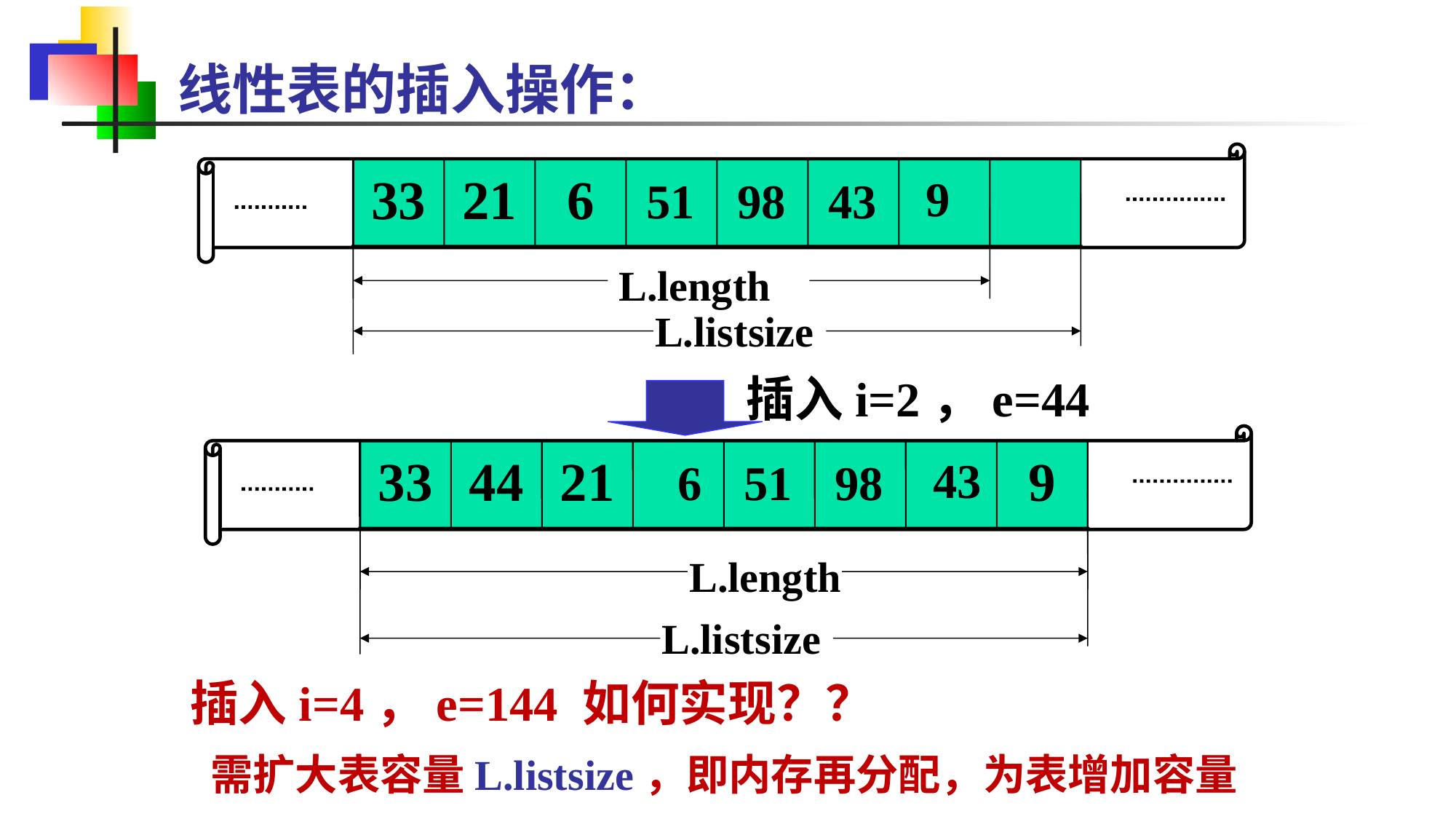

线性表的插入操作：

33

21

6

98

43

9

L.length

9
51
98
43

L.listsize

插入i=2，e=44

33

44

21

98

43

9

9

43

L.listsize

  6
51
98

L.length

插入i=4，e=144 如何实现？？
需扩大表容量L.listsize，即内存再分配，为表增加容量